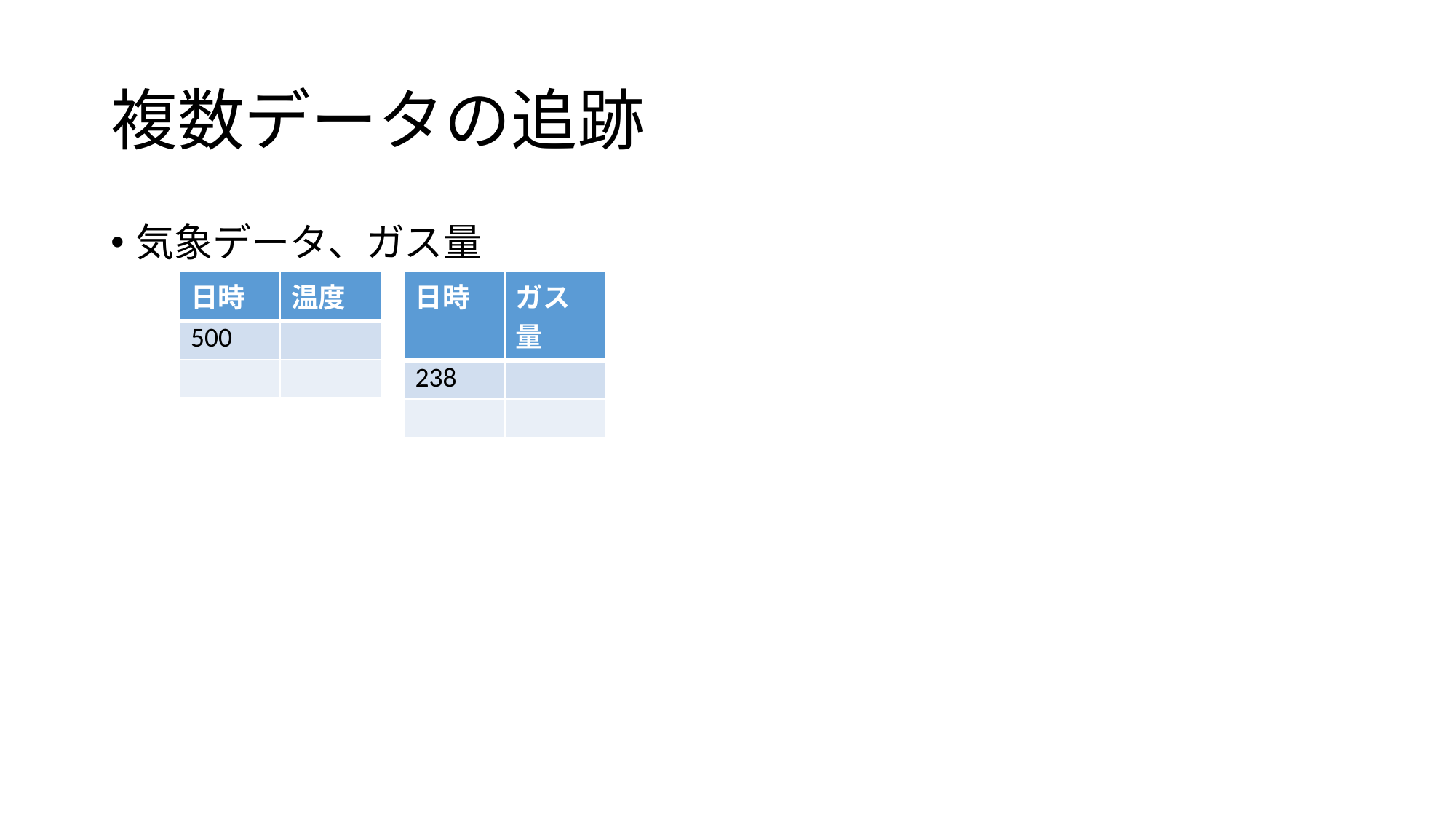

# 複数データの追跡
気象データ、ガス量
| 日時 | 温度 |
| --- | --- |
| 500 |  |
|  |  |
| 日時 | ガス量 |
| --- | --- |
| 238 |  |
|  |  |